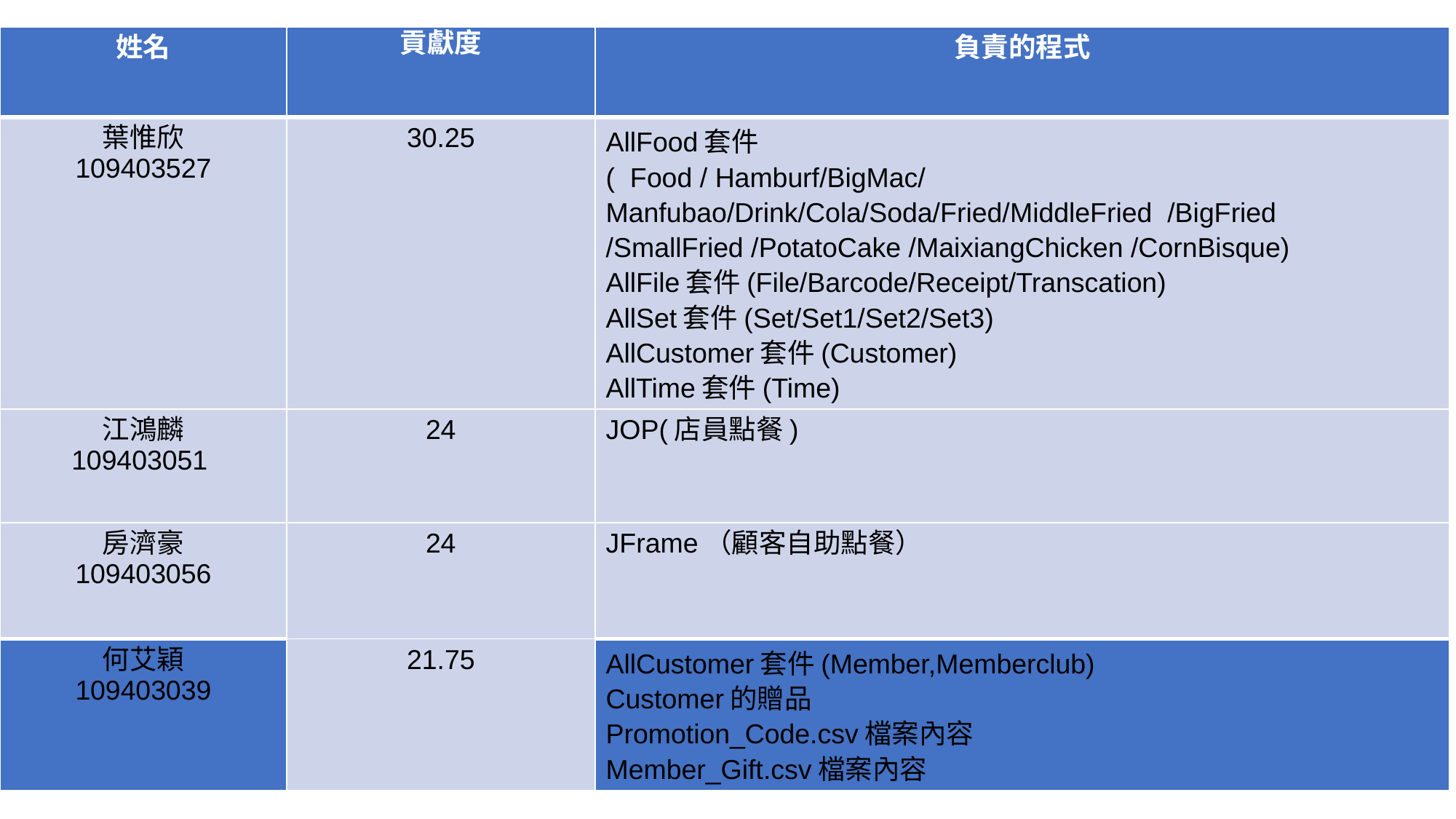

| 姓名 | 貢獻度 | 負責的程式 |
| --- | --- | --- |
| 葉惟欣 109403527 | 30.25 | AllFood套件 ( Food / Hamburf/BigMac/ Manfubao/Drink/Cola/Soda/Fried/MiddleFried /BigFried /SmallFried /PotatoCake /MaixiangChicken /CornBisque) AllFile套件(File/Barcode/Receipt/Transcation) AllSet套件(Set/Set1/Set2/Set3) AllCustomer套件(Customer) AllTime套件(Time) |
| 江鴻麟 109403051 | 24 | JOP(店員點餐) |
| 房濟豪 109403056 | 24 | JFrame（顧客自助點餐） |
| 何艾穎 109403039 | 21.75 | AllCustomer套件(Member,Memberclub) Customer的贈品 Promotion\_Code.csv檔案內容 Member\_Gift.csv檔案內容 |
# 一、分工與貢獻(限時0.5分鐘說明)